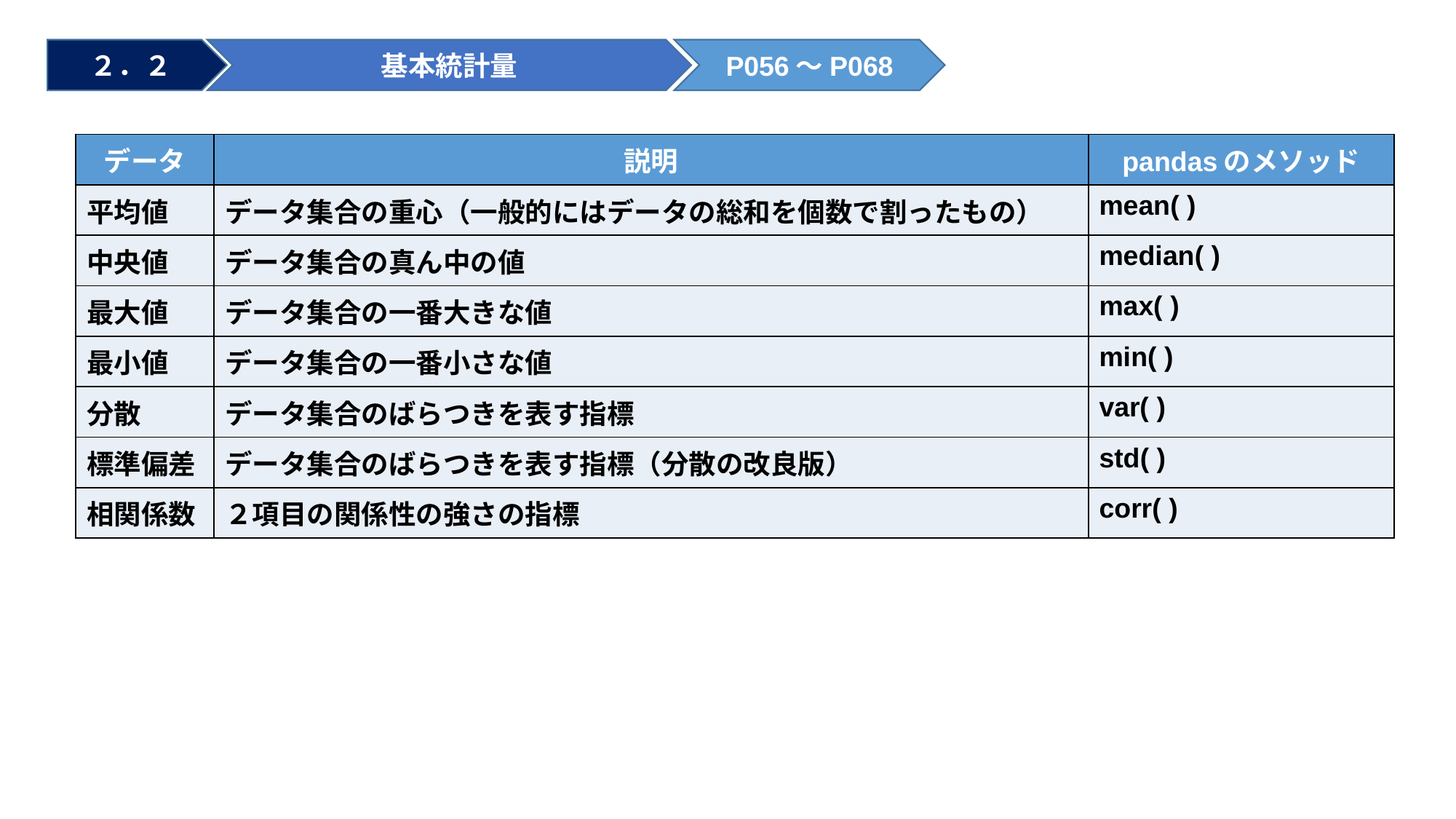

２．２
基本統計量
P056～P068
| データ | 説明 | pandasのメソッド |
| --- | --- | --- |
| 平均値 | データ集合の重心（一般的にはデータの総和を個数で割ったもの） | mean( ) |
| 中央値 | データ集合の真ん中の値 | median( ) |
| 最大値 | データ集合の一番大きな値 | max( ) |
| 最小値 | データ集合の一番小さな値 | min( ) |
| 分散 | データ集合のばらつきを表す指標 | var( ) |
| 標準偏差 | データ集合のばらつきを表す指標（分散の改良版） | std( ) |
| 相関係数 | ２項目の関係性の強さの指標 | corr( ) |